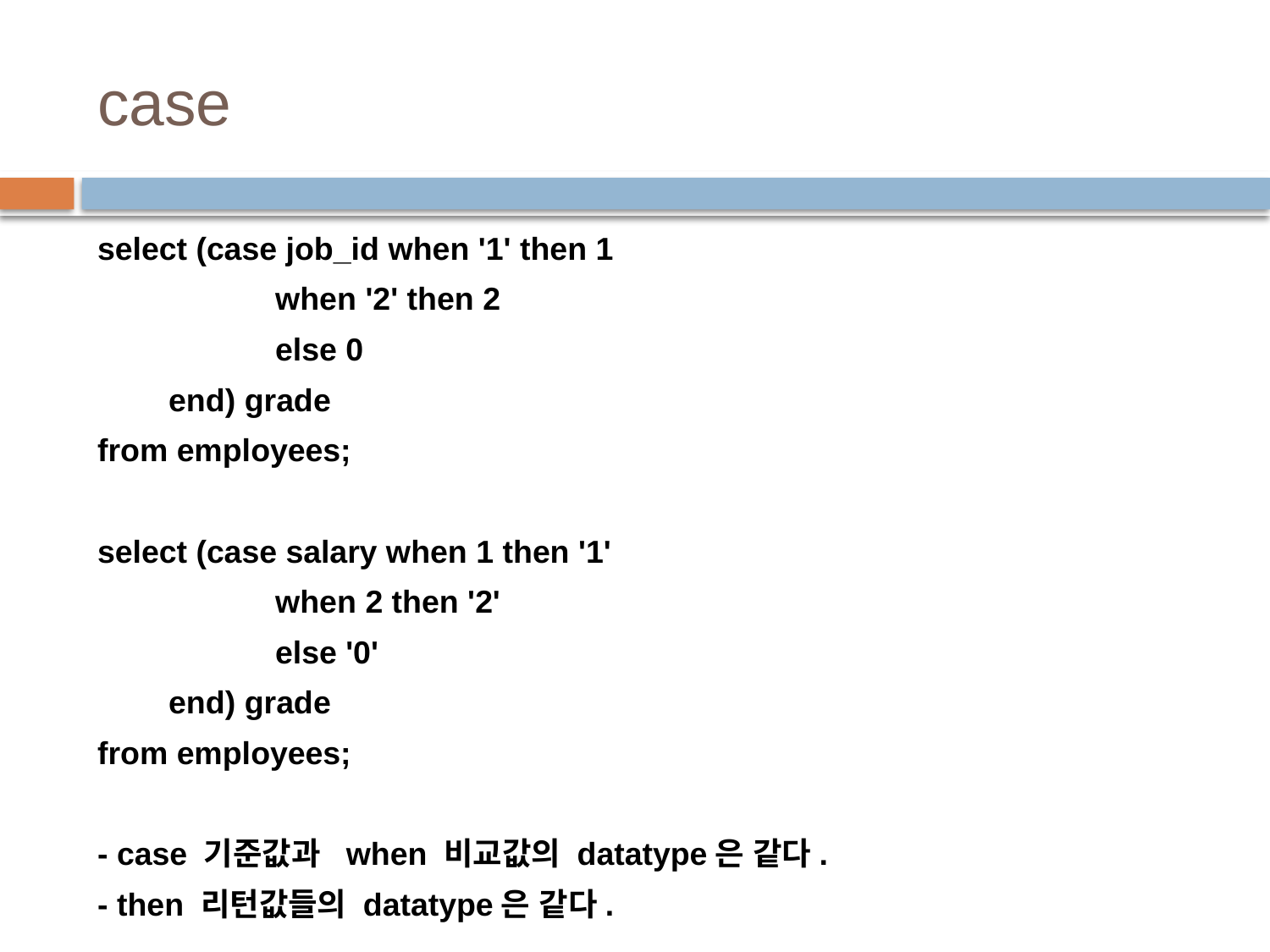

# case
select (case job_id when '1' then 1
                    when '2' then 2
                    else 0
        end) grade
from employees;

select (case salary when 1 then '1'
                    when 2 then '2'
                    else '0'
        end) grade
from employees;

- case 기준값과  when 비교값의 datatype은 같다.
- then 리턴값들의 datatype은 같다.